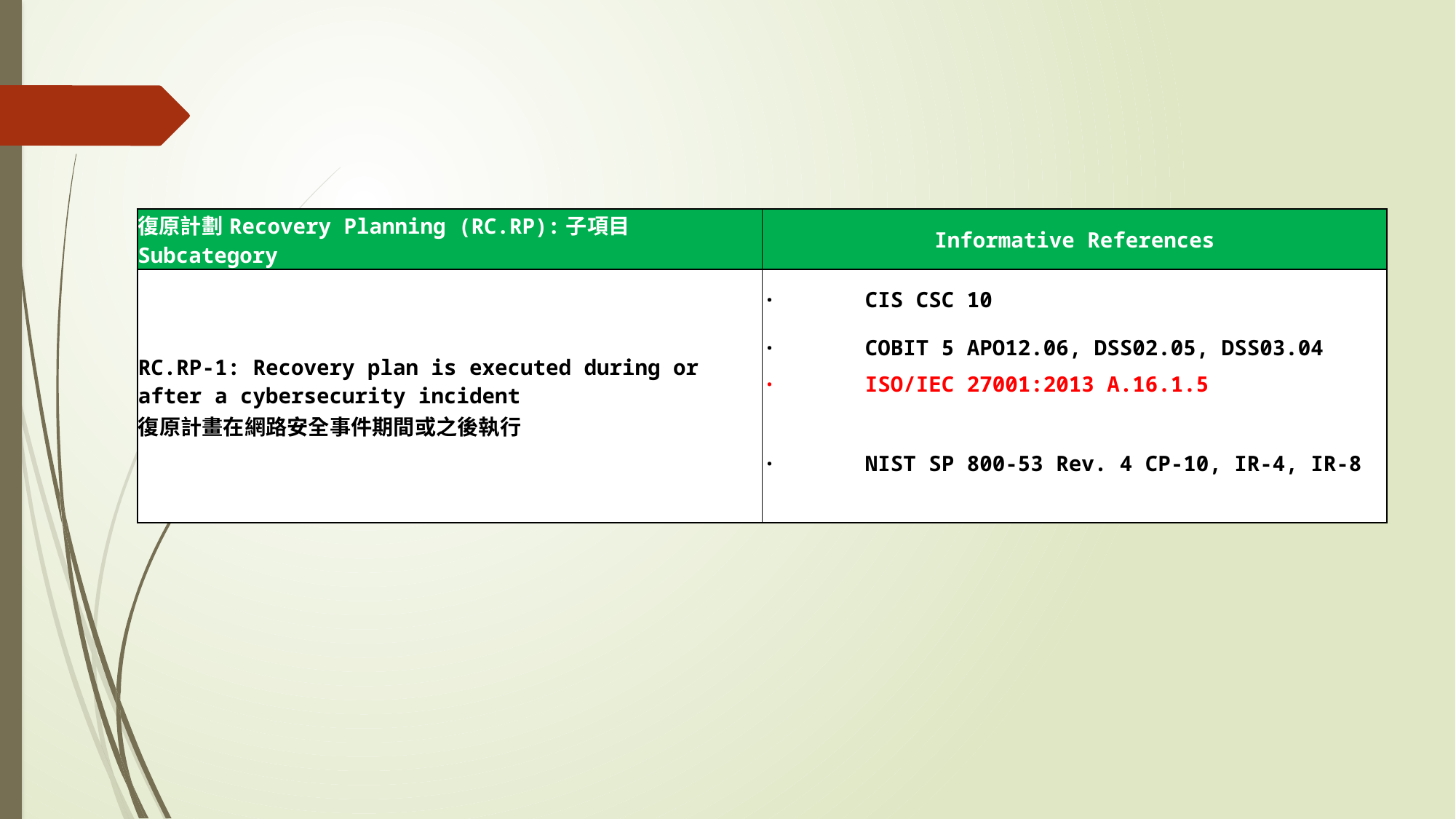

| 復原計劃Recovery Planning (RC.RP):子項目Subcategory | Informative References |
| --- | --- |
| RC.RP-1: Recovery plan is executed during or after a cybersecurity incident 復原計畫在網路安全事件期間或之後執行 | ·       CIS CSC 10 |
|  | ·       COBIT 5 APO12.06, DSS02.05, DSS03.04 |
|  | ·       ISO/IEC 27001:2013 A.16.1.5 |
|  | ·       NIST SP 800-53 Rev. 4 CP-10, IR-4, IR-8 |